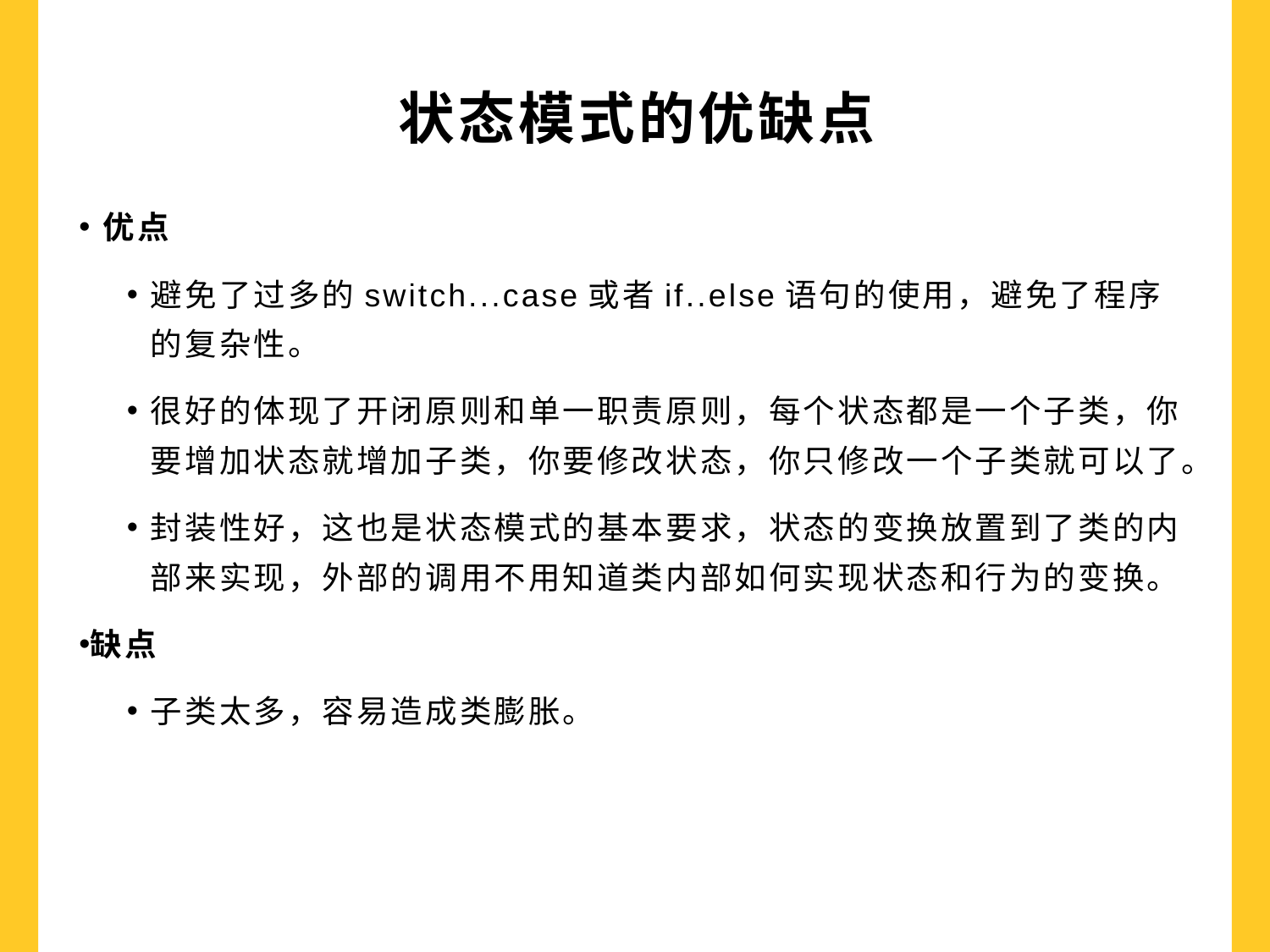

# 状态模式的优缺点
优点
避免了过多的switch...case或者if..else语句的使用，避免了程序的复杂性。
很好的体现了开闭原则和单一职责原则，每个状态都是一个子类，你要增加状态就增加子类，你要修改状态，你只修改一个子类就可以了。
封装性好，这也是状态模式的基本要求，状态的变换放置到了类的内部来实现，外部的调用不用知道类内部如何实现状态和行为的变换。
缺点
子类太多，容易造成类膨胀。

6